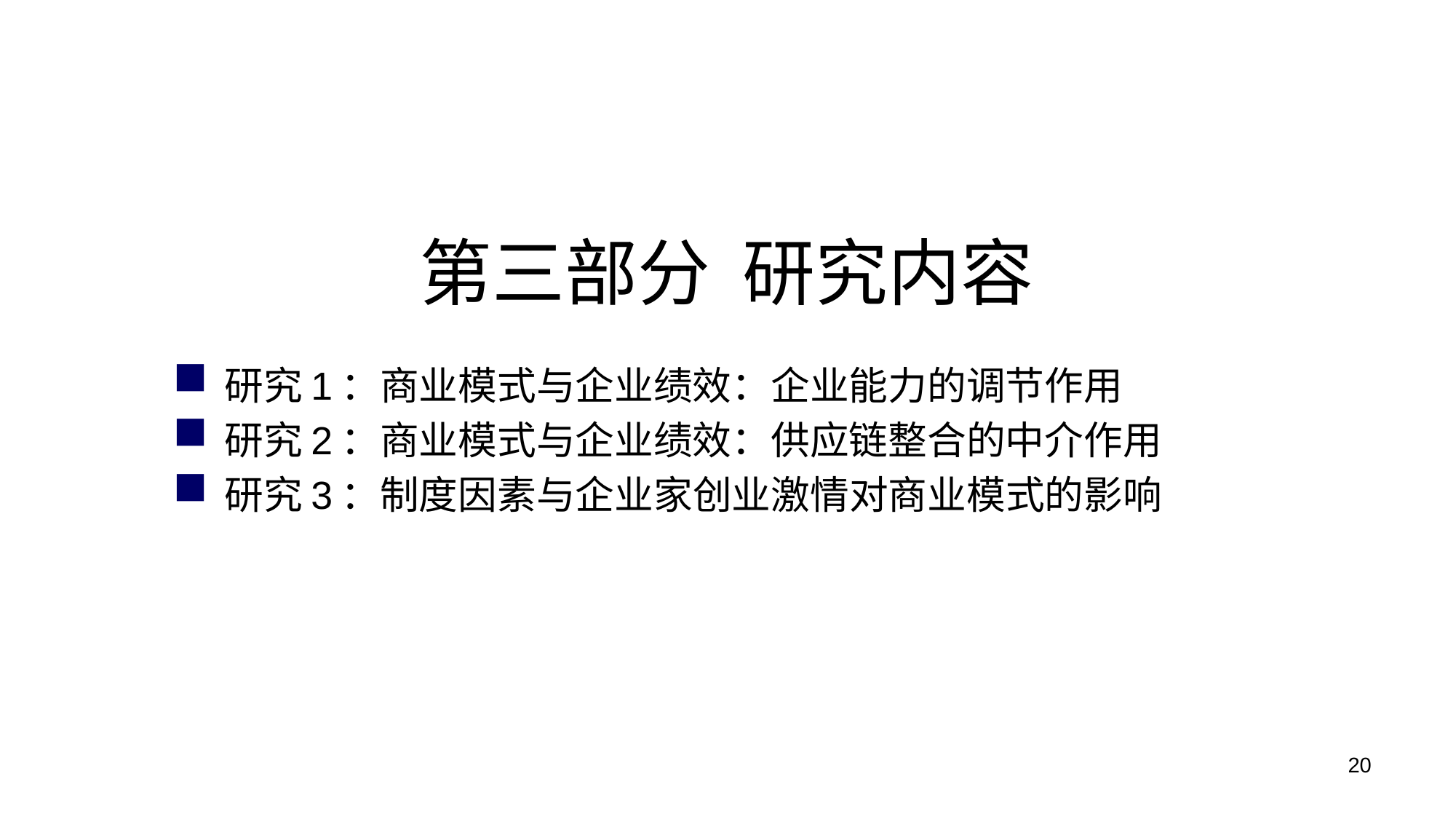

第三部分  研究内容
 研究1：商业模式与企业绩效：企业能力的调节作用
 研究2：商业模式与企业绩效：供应链整合的中介作用
 研究3：制度因素与企业家创业激情对商业模式的影响
20